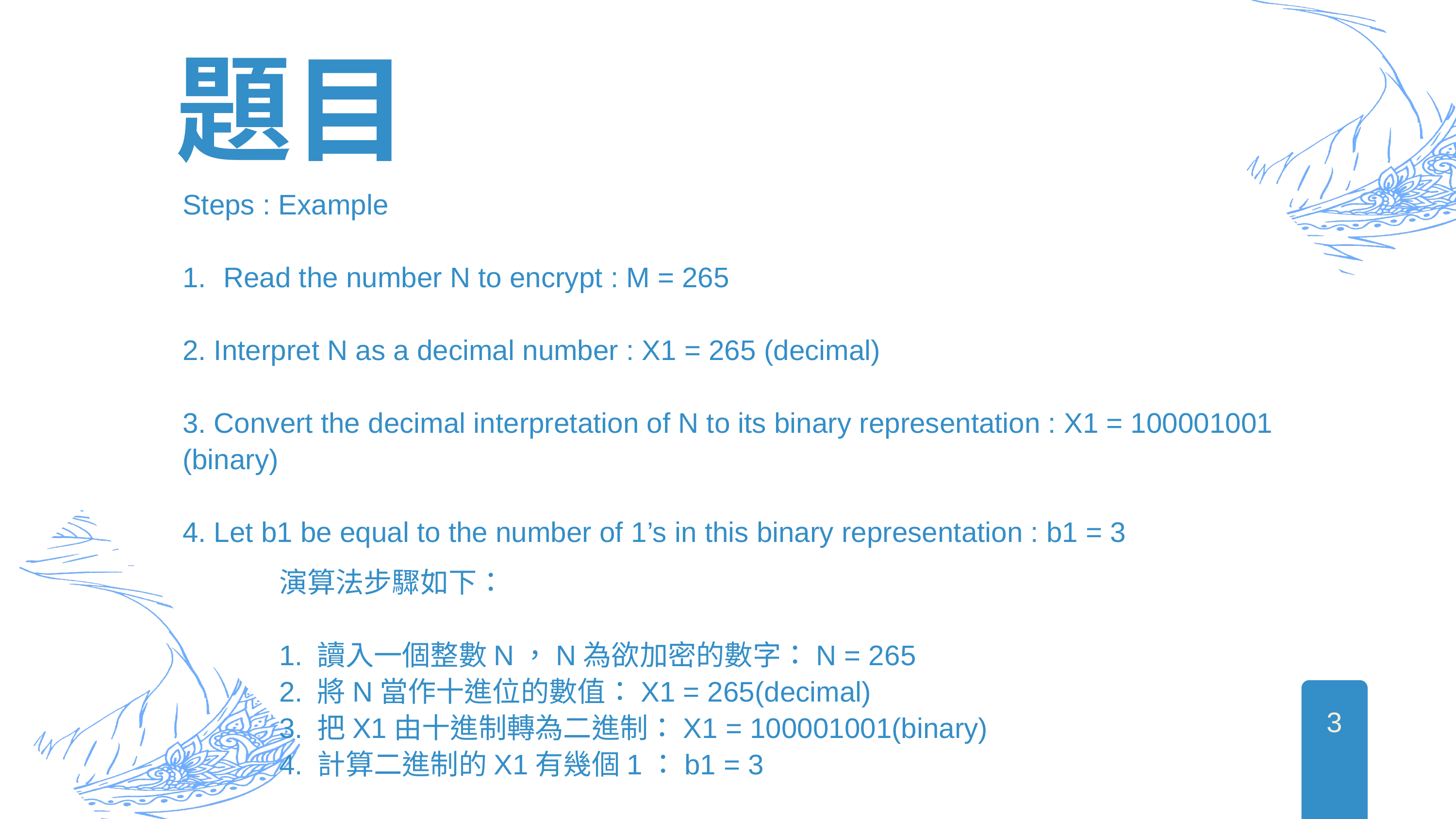

題目
Steps : Example

Read the number N to encrypt : M = 265

2. Interpret N as a decimal number : X1 = 265 (decimal)

3. Convert the decimal interpretation of N to its binary representation : X1 = 100001001 (binary)

4. Let b1 be equal to the number of 1’s in this binary representation : b1 = 3

演算法步驟如下：

1. 讀入一個整數N，N為欲加密的數字：N = 265
2. 將N當作十進位的數值：X1 = 265(decimal)
3. 把X1由十進制轉為二進制：X1 = 100001001(binary)
4. 計算二進制的X1有幾個1：b1 = 3

3